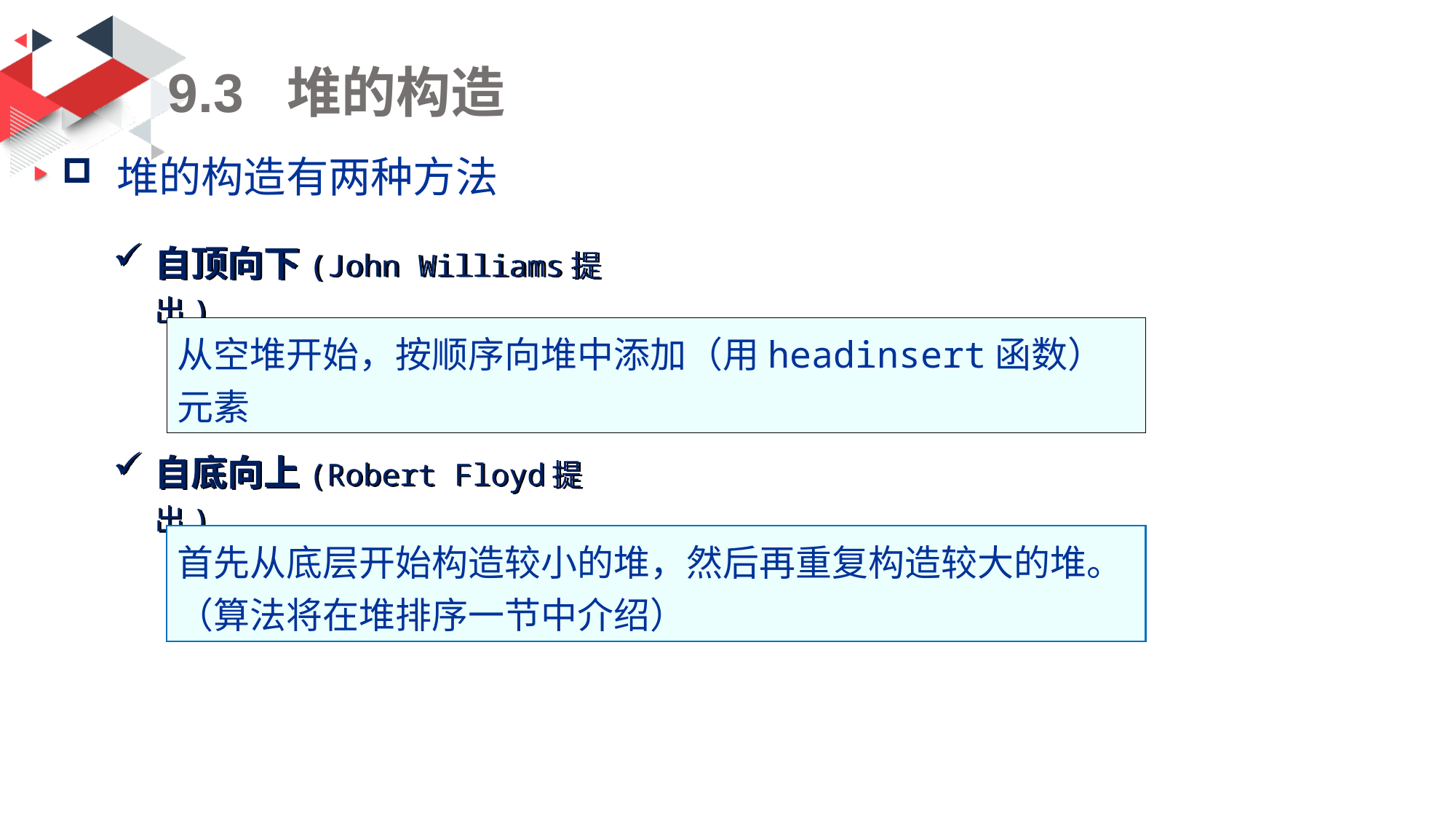

# 9.3  堆的构造
堆的构造有两种方法
自顶向下(John Williams提出)
从空堆开始，按顺序向堆中添加（用headinsert函数）元素
自底向上(Robert Floyd提出)
首先从底层开始构造较小的堆，然后再重复构造较大的堆。（算法将在堆排序一节中介绍）